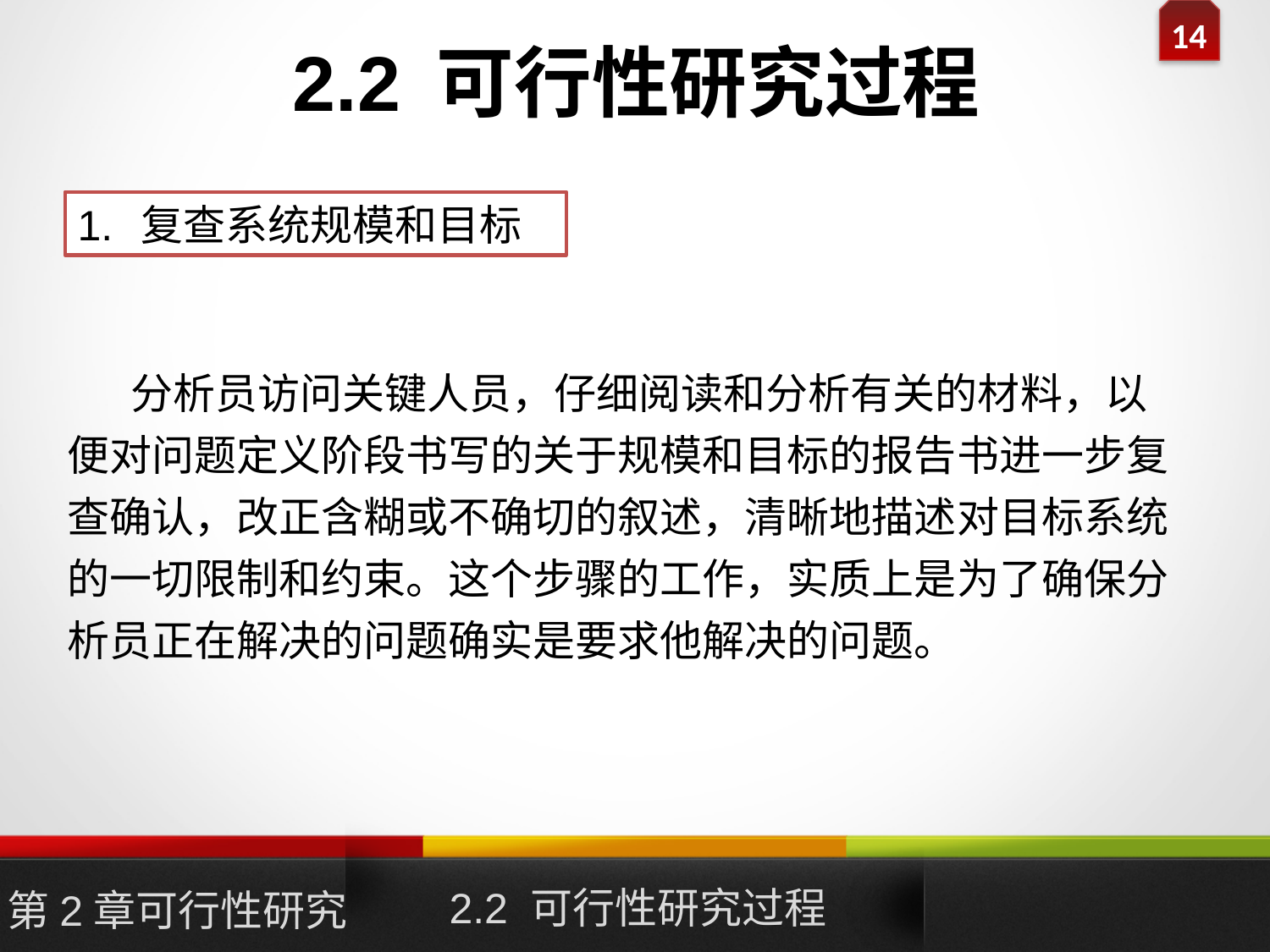

# 2.2 可行性研究过程
复查系统规模和目标
分析员访问关键人员，仔细阅读和分析有关的材料，以便对问题定义阶段书写的关于规模和目标的报告书进一步复查确认，改正含糊或不确切的叙述，清晰地描述对目标系统的一切限制和约束。这个步骤的工作，实质上是为了确保分析员正在解决的问题确实是要求他解决的问题。
2.2 可行性研究过程
第2章可行性研究